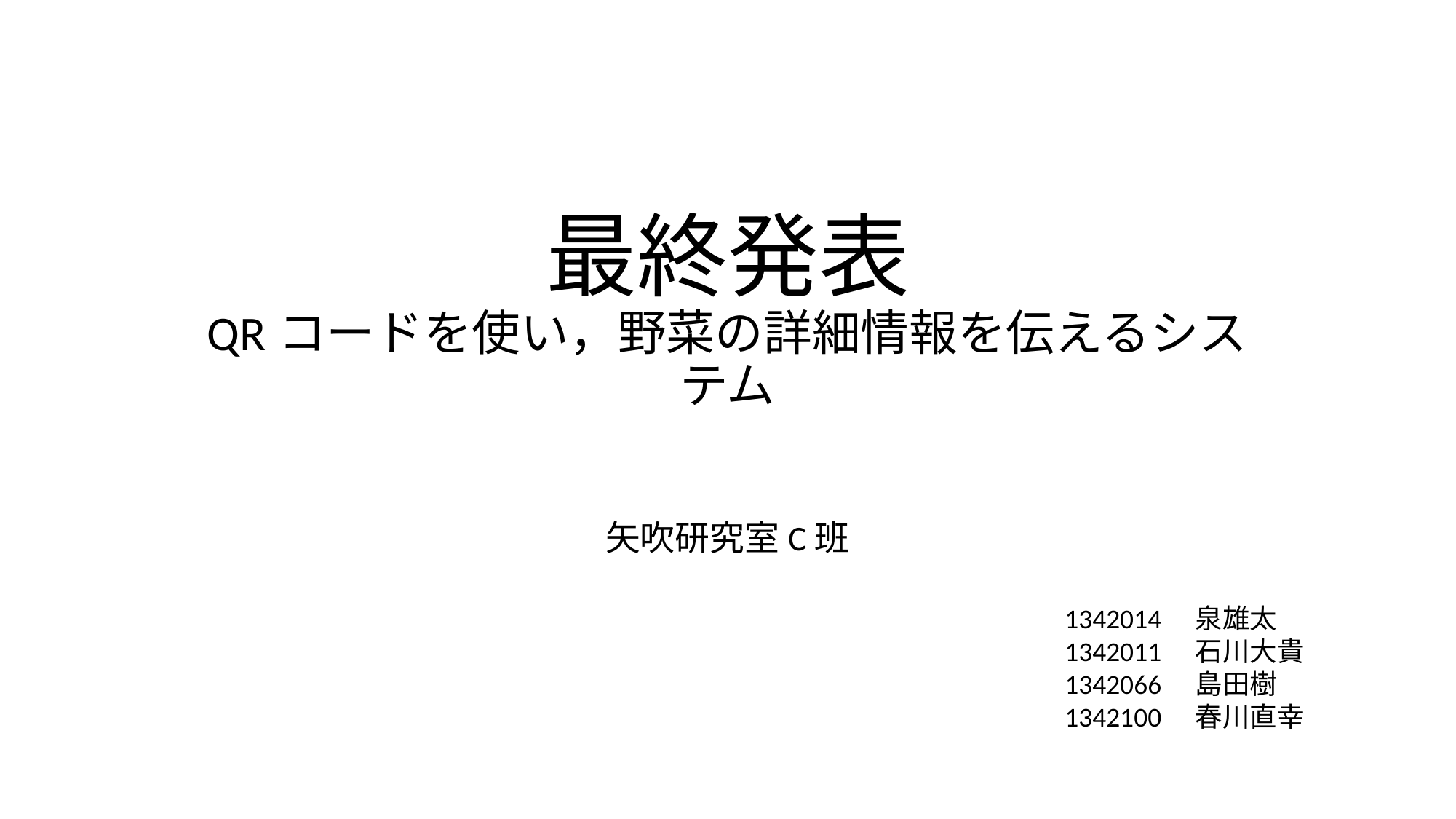

# 最終発表 QRコードを使い，野菜の詳細情報を伝えるシステム
矢吹研究室C班

1342014　泉雄太
1342011　石川大貴
1342066　島田樹
1342100　春川直幸